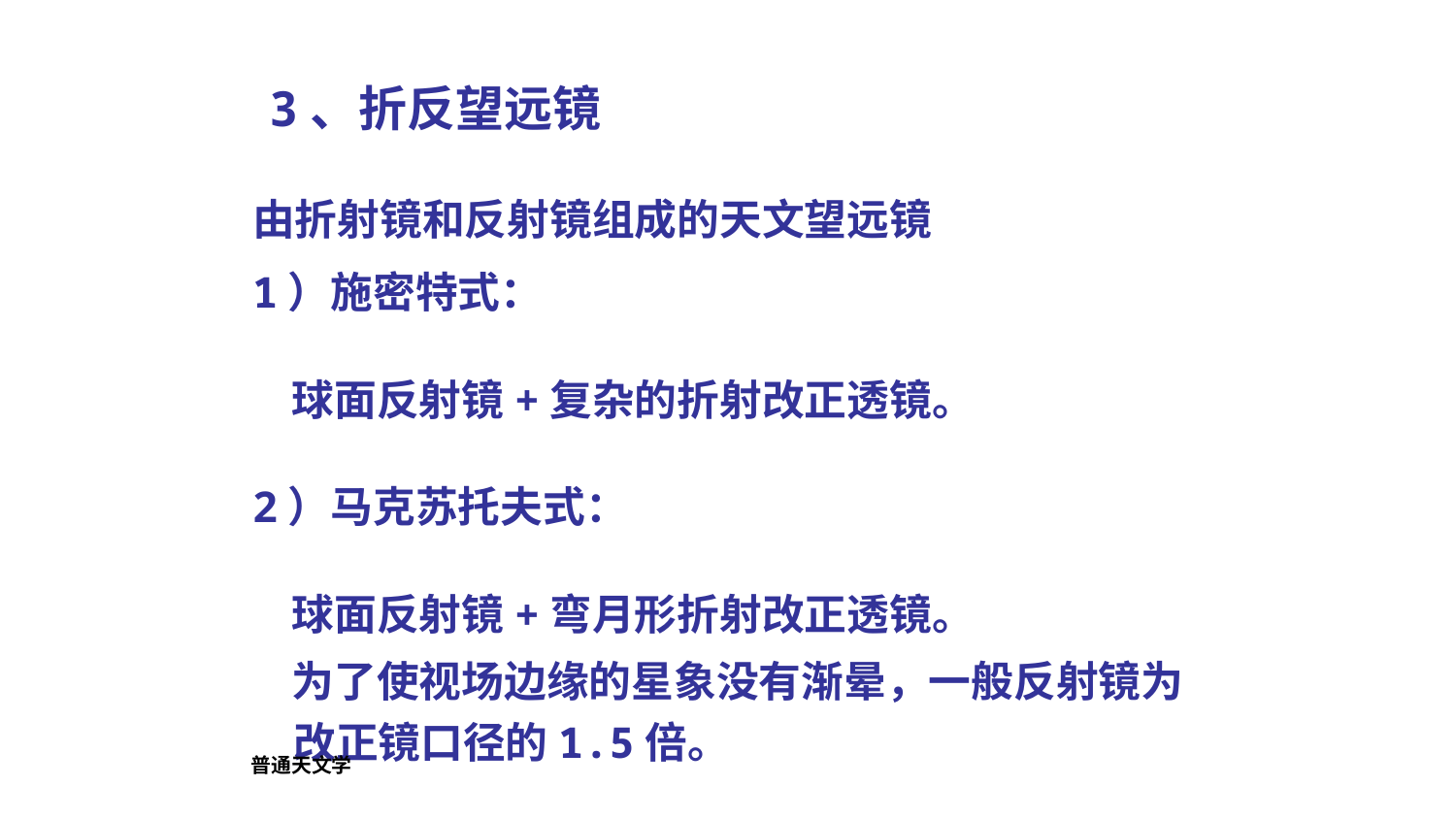

# 3、折反望远镜
由折射镜和反射镜组成的天文望远镜
1）施密特式：
   球面反射镜+复杂的折射改正透镜。
2）马克苏托夫式：
   球面反射镜+弯月形折射改正透镜。
   为了使视场边缘的星象没有渐晕，一般反射镜为改正镜口径的1.5倍。
普通天文学